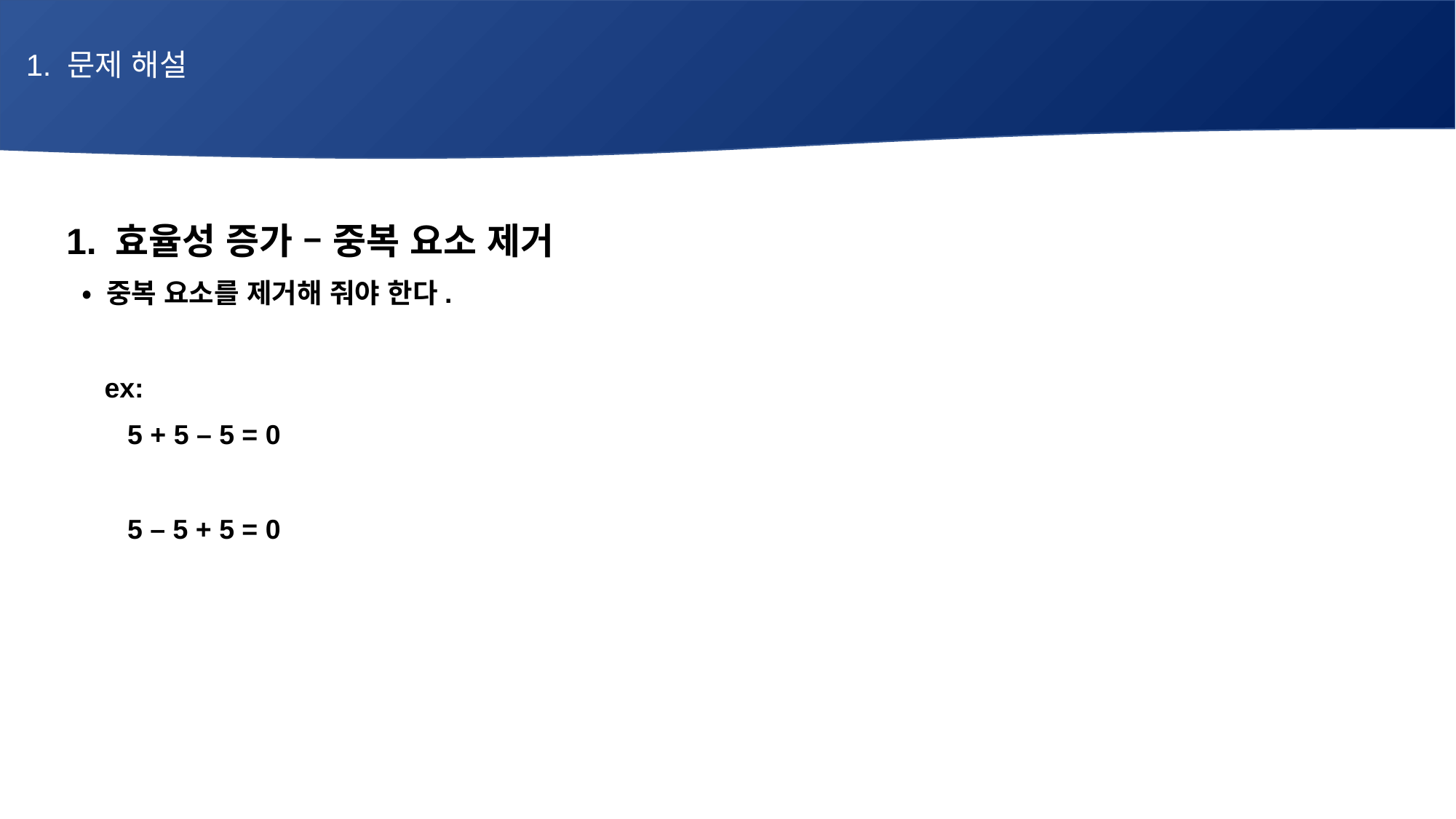

1. 문제 해설
# 매주 1 과제 LV2
1. 효율성 증가 – 중복 요소 제거
  • 중복 요소를 제거해 줘야 한다.

     ex:
        5 + 5 – 5 = 0

        5 – 5 + 5 = 0